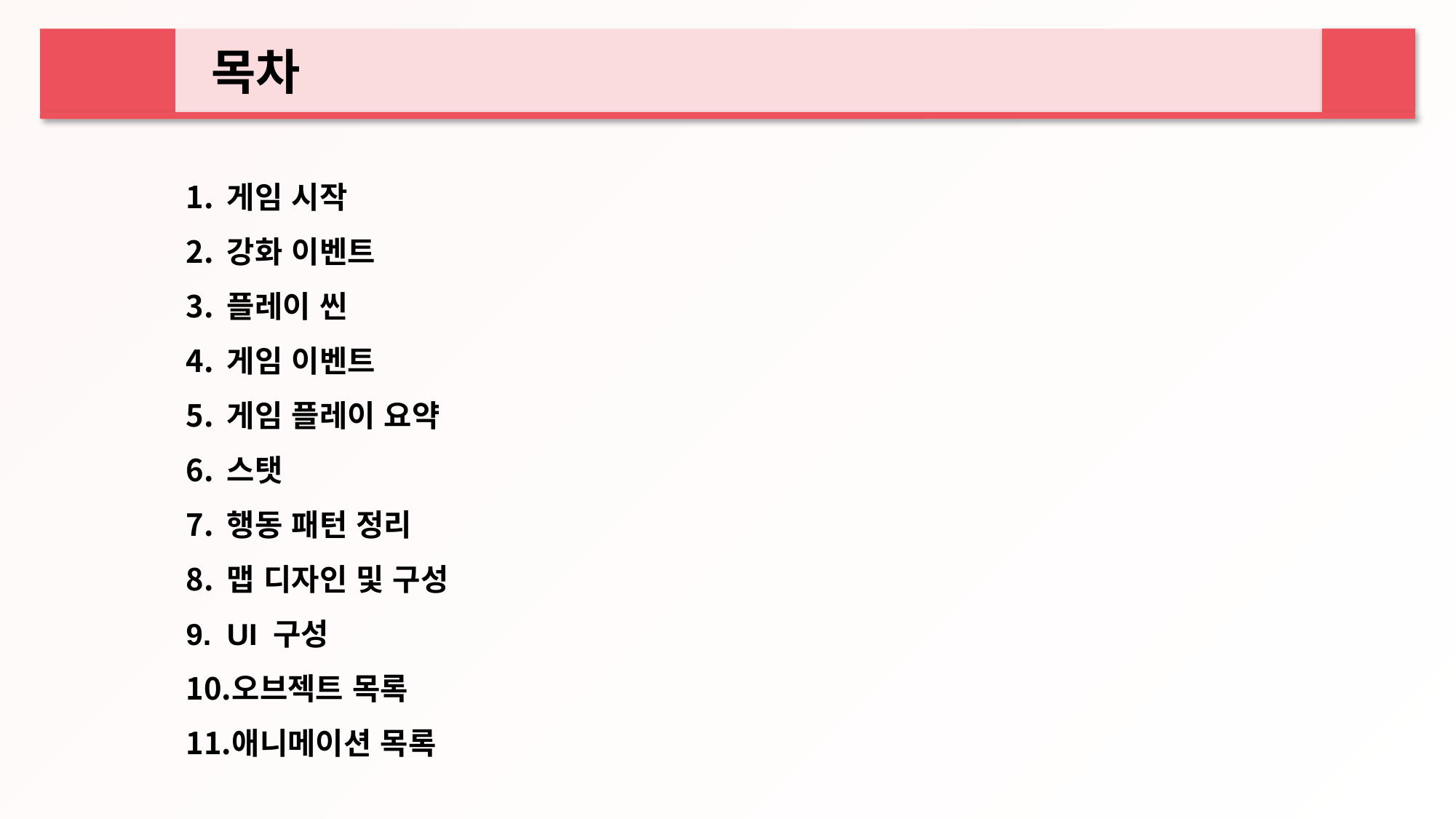

목차

게임 시작
강화 이벤트
플레이 씬
게임 이벤트
게임 플레이 요약
스탯
행동 패턴 정리
맵 디자인 및 구성
UI 구성
오브젝트 목록
애니메이션 목록